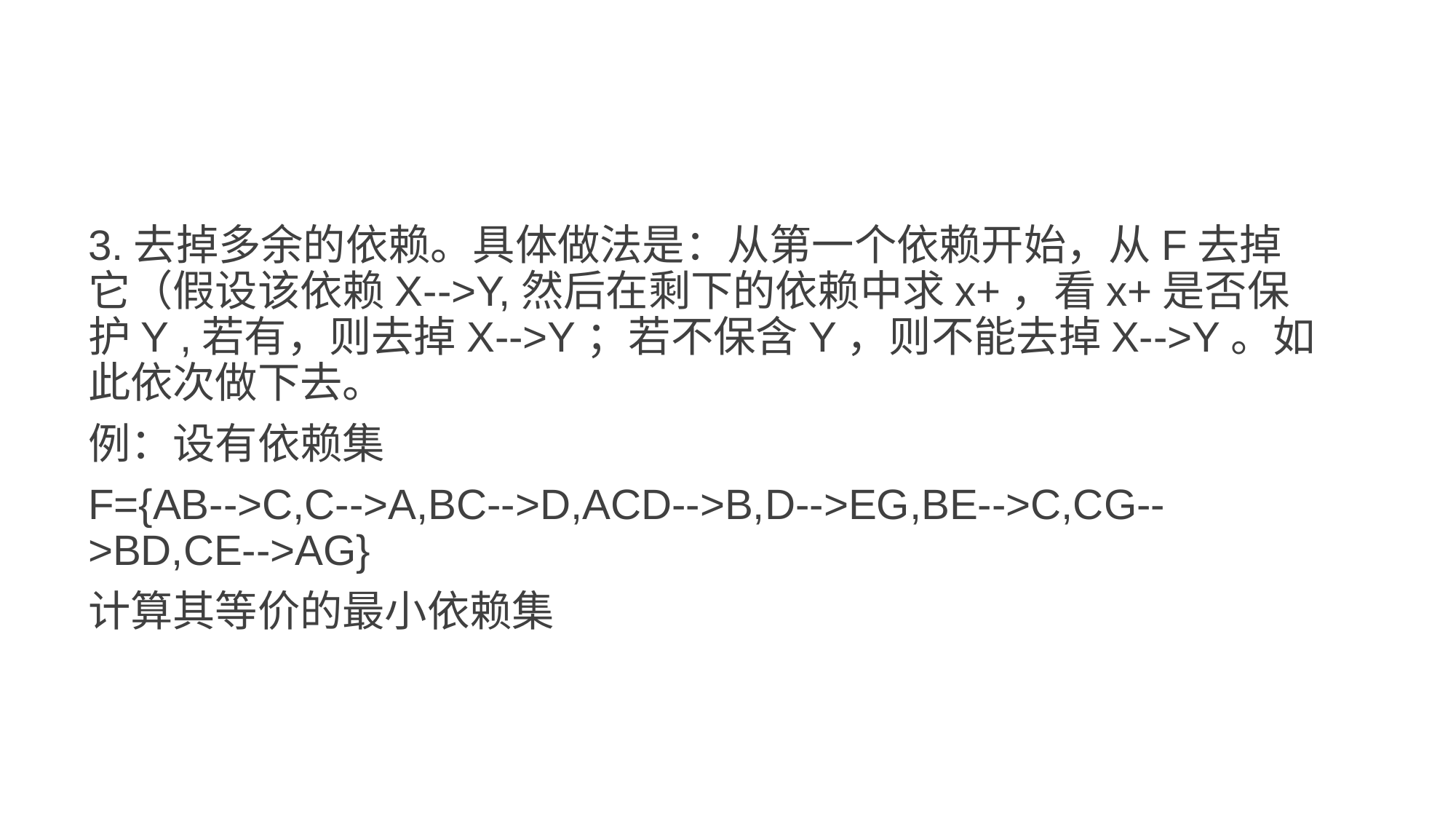

#
3.去掉多余的依赖。具体做法是：从第一个依赖开始，从F去掉它（假设该依赖X-->Y,然后在剩下的依赖中求x+，看x+是否保护Y ,若有，则去掉X-->Y；若不保含Y，则不能去掉X-->Y。如此依次做下去。
例：设有依赖集
F={AB-->C,C-->A,BC-->D,ACD-->B,D-->EG,BE-->C,CG-->BD,CE-->AG}
计算其等价的最小依赖集